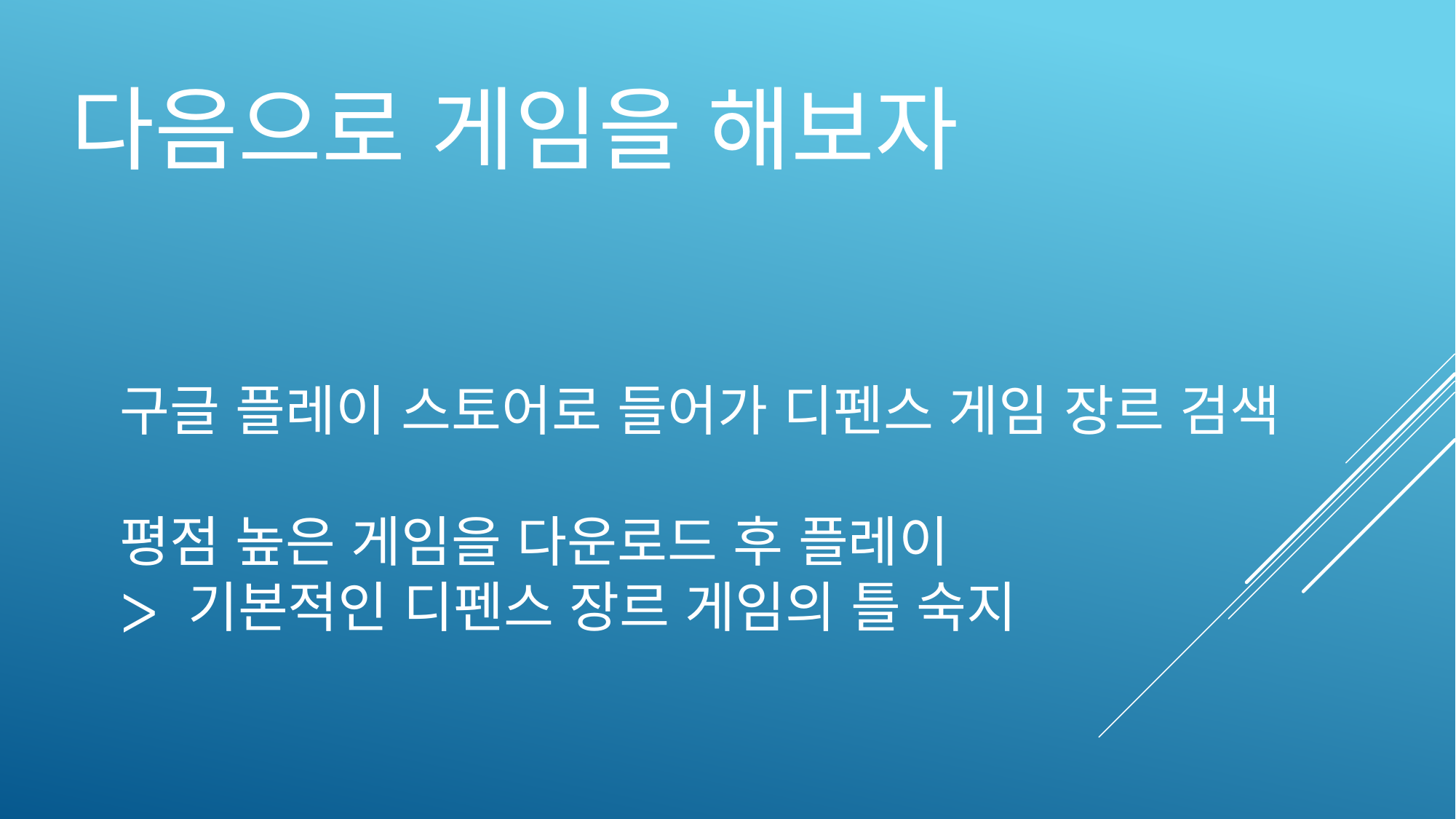

다음으로 게임을 해보자
구글 플레이 스토어로 들어가 디펜스 게임 장르 검색

평점 높은 게임을 다운로드 후 플레이
> 기본적인 디펜스 장르 게임의 틀 숙지